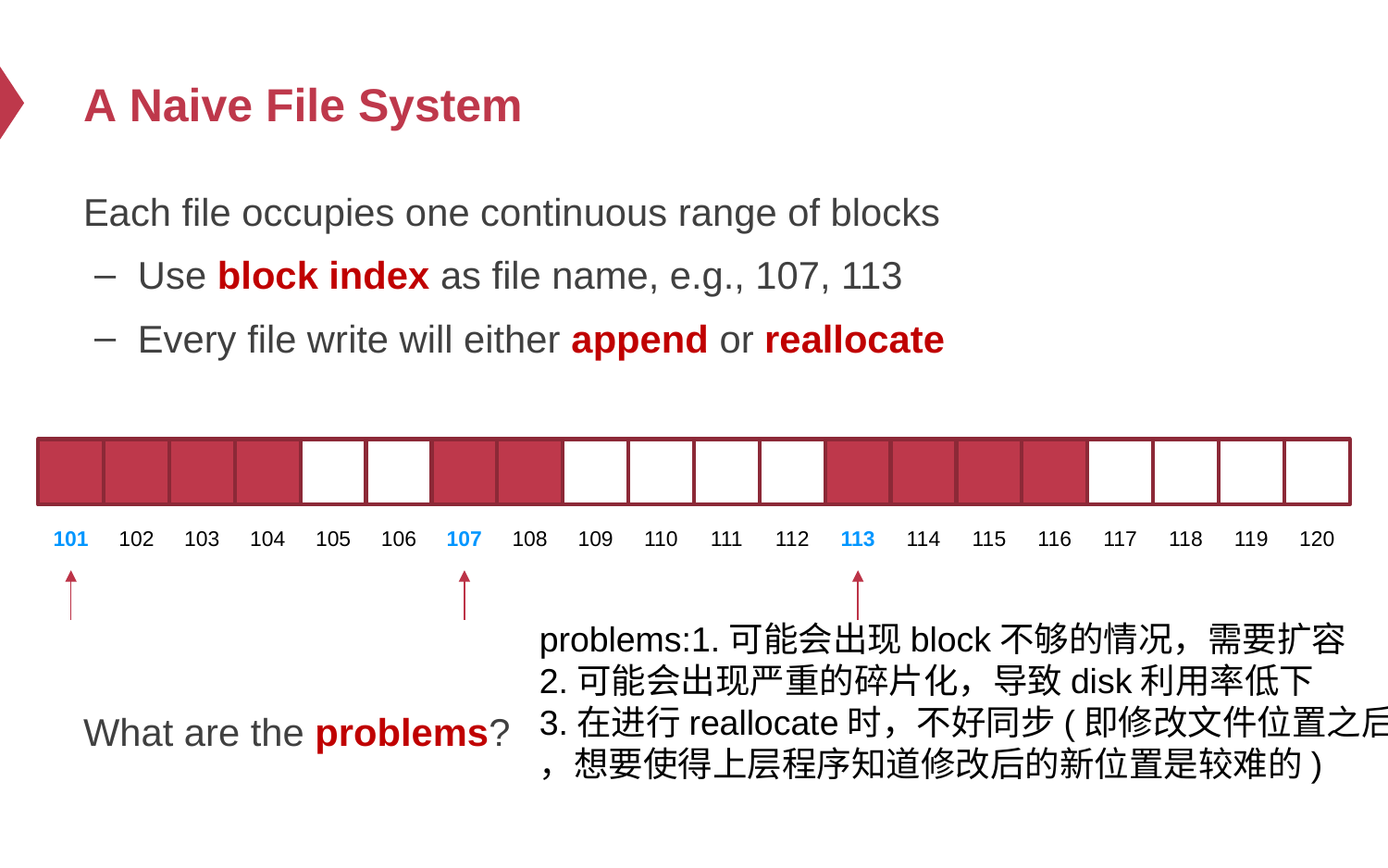

# A Naive File System
Each file occupies one continuous range of blocks
Use block index as file name, e.g., 107, 113
Every file write will either append or reallocate

What are the problems?

101
102
103
104
105
106
107
108
109
110
111
112
113
114
115
116
117
118
119
120
problems:1.可能会出现block不够的情况，需要扩容
2.可能会出现严重的碎片化，导致disk利用率低下
3.在进行reallocate时，不好同步(即修改文件位置之后
，想要使得上层程序知道修改后的新位置是较难的)